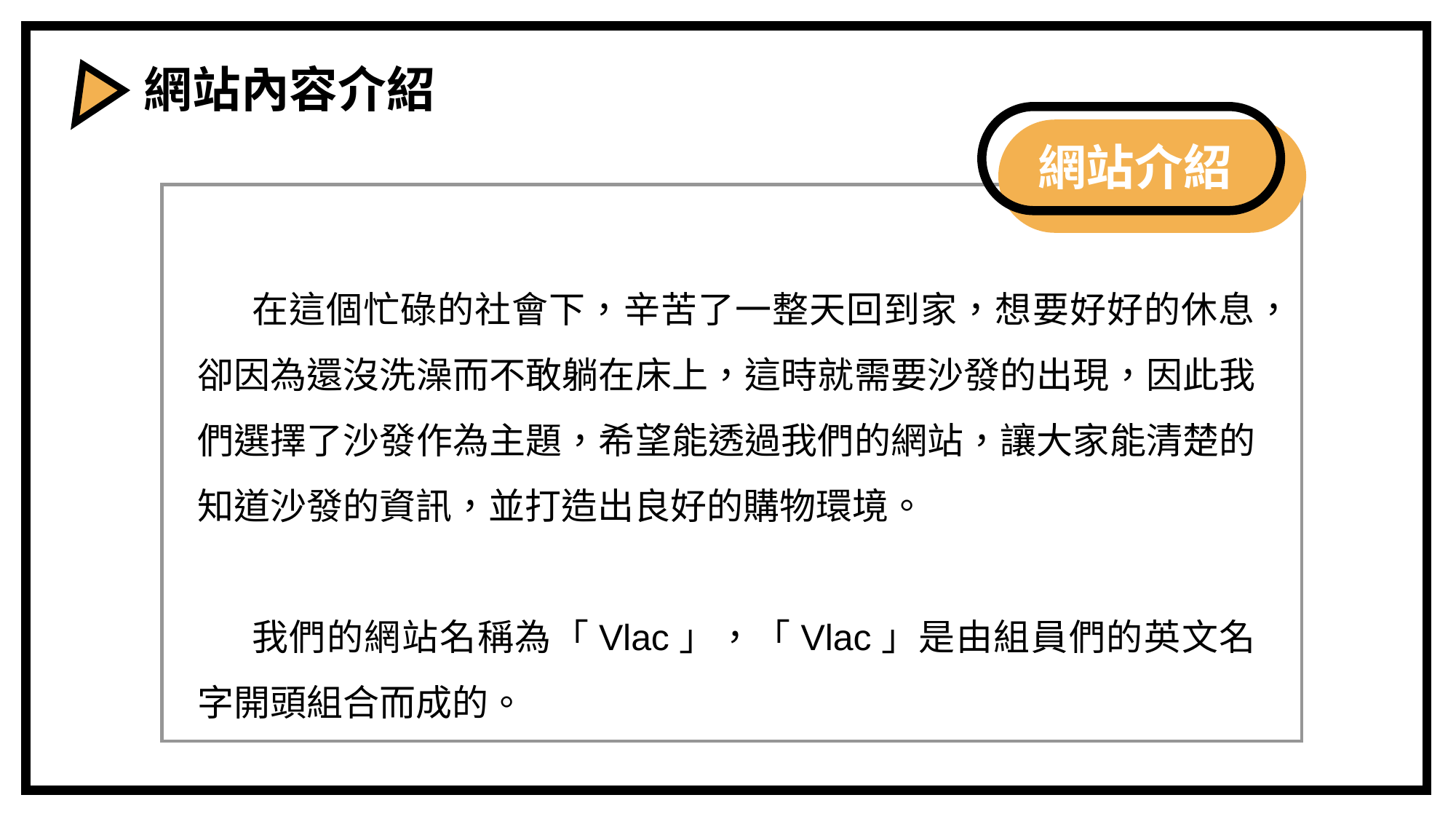

網站內容介紹

網站介紹

在這個忙碌的社會下，辛苦了一整天回到家，想要好好的休息，卻因為還沒洗澡而不敢躺在床上，這時就需要沙發的出現，因此我們選擇了沙發作為主題，希望能透過我們的網站，讓大家能清楚的知道沙發的資訊，並打造出良好的購物環境。

我們的網站名稱為「Vlac」，「Vlac」是由組員們的英文名字開頭組合而成的。